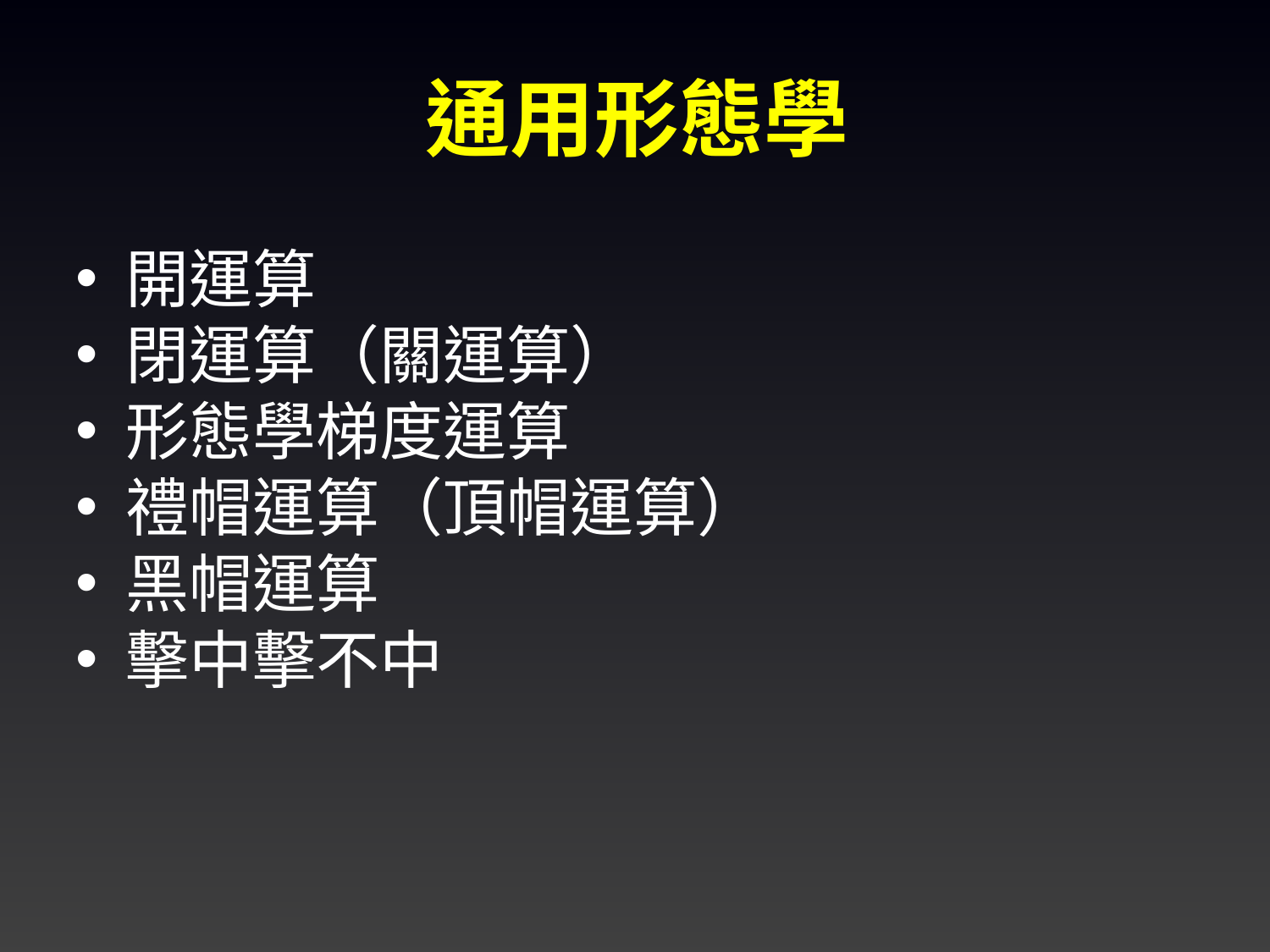

通用形態學
開運算
閉運算（關運算）
形態學梯度運算
禮帽運算（頂帽運算）
黑帽運算
擊中擊不中